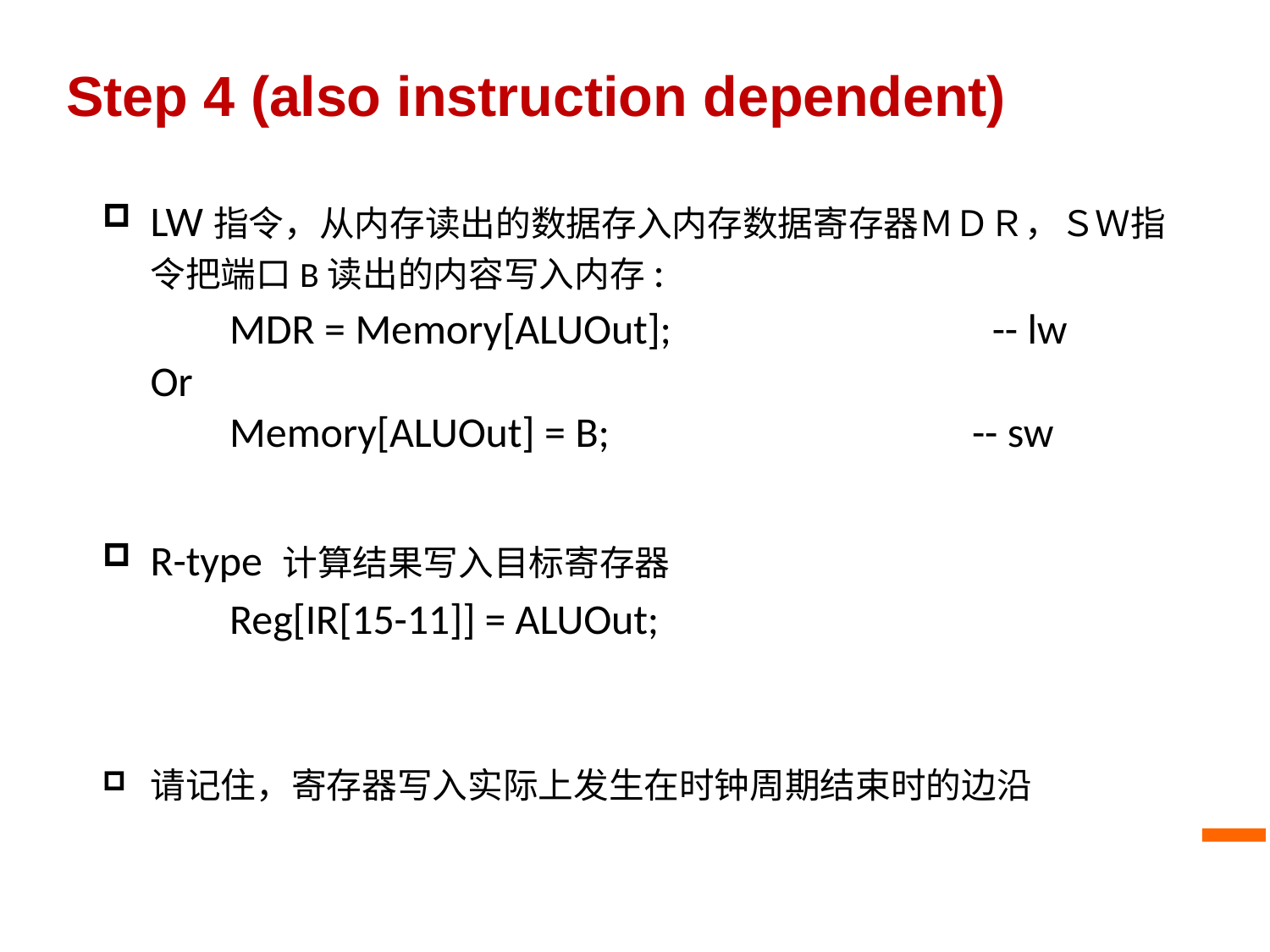

Fundamentals
# Step 4 (also instruction dependent)
LW指令，从内存读出的数据存入内存数据寄存器ＭＤＲ，ＳＷ指令把端口B读出的内容写入内存:
MDR = Memory[ALUOut];	-- lw
Or
Memory[ALUOut] = B;	-- sw

R-type 计算结果写入目标寄存器
Reg[IR[15-11]] = ALUOut;

请记住，寄存器写入实际上发生在时钟周期结束时的边沿